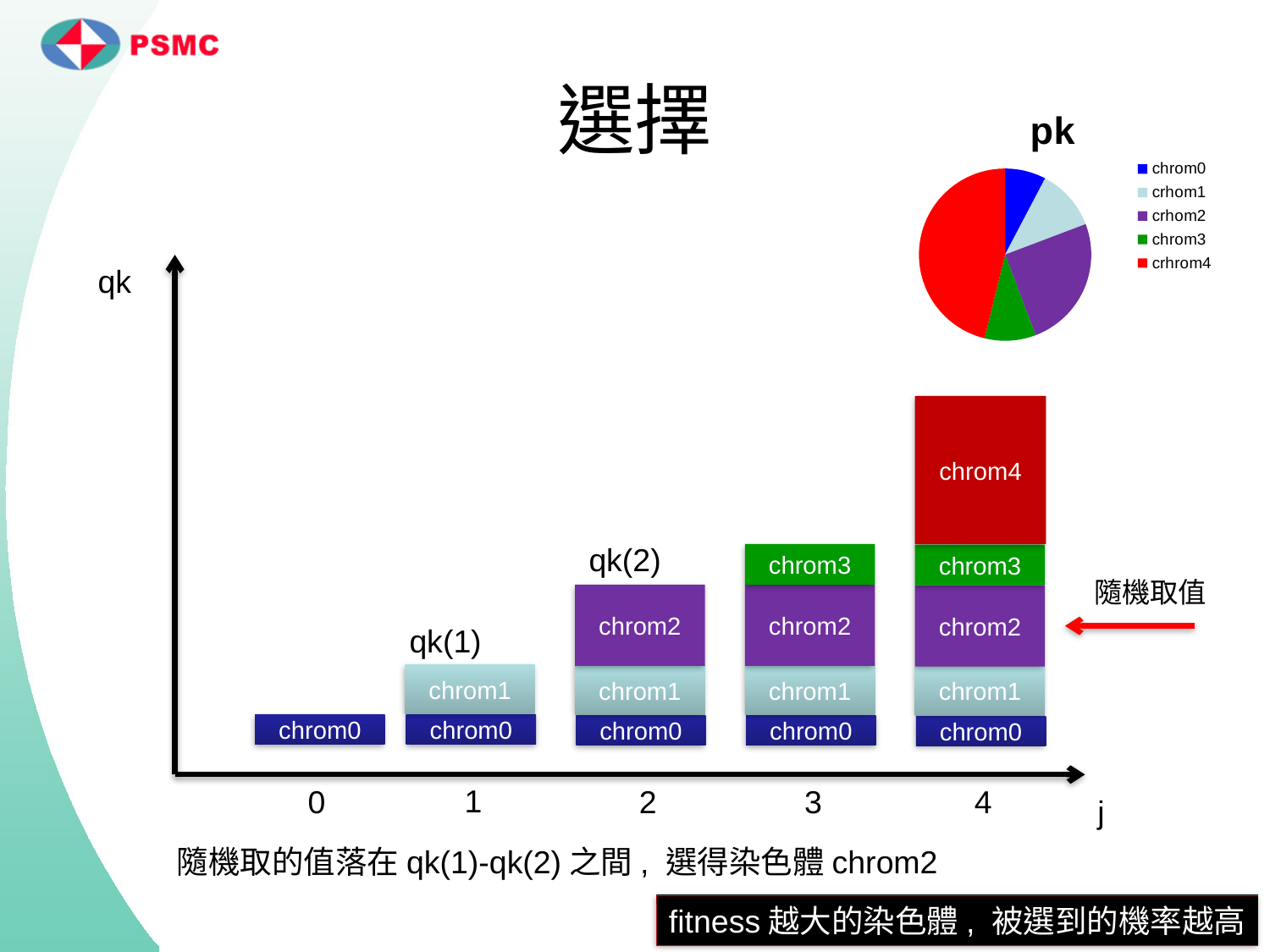

# 選擇

### Chart:

| Category | pk |
|---|---|
| chrom0 | 0.8 |
| crhom1 | 1.2 |
| crhom2 | 2.6 |
| chrom3 | 1.0 |
| crhrom4 | 4.8 |
qk
chrom4
qk(2)
chrom3
chrom3
隨機取值
chrom2
chrom2
chrom2
qk(1)
chrom1
chrom1
chrom1
chrom1
chrom0
chrom0
chrom0
chrom0
chrom0
1
0
2
3
4
j
隨機取的值落在qk(1)-qk(2)之間, 選得染色體chrom2
fitness越大的染色體, 被選到的機率越高